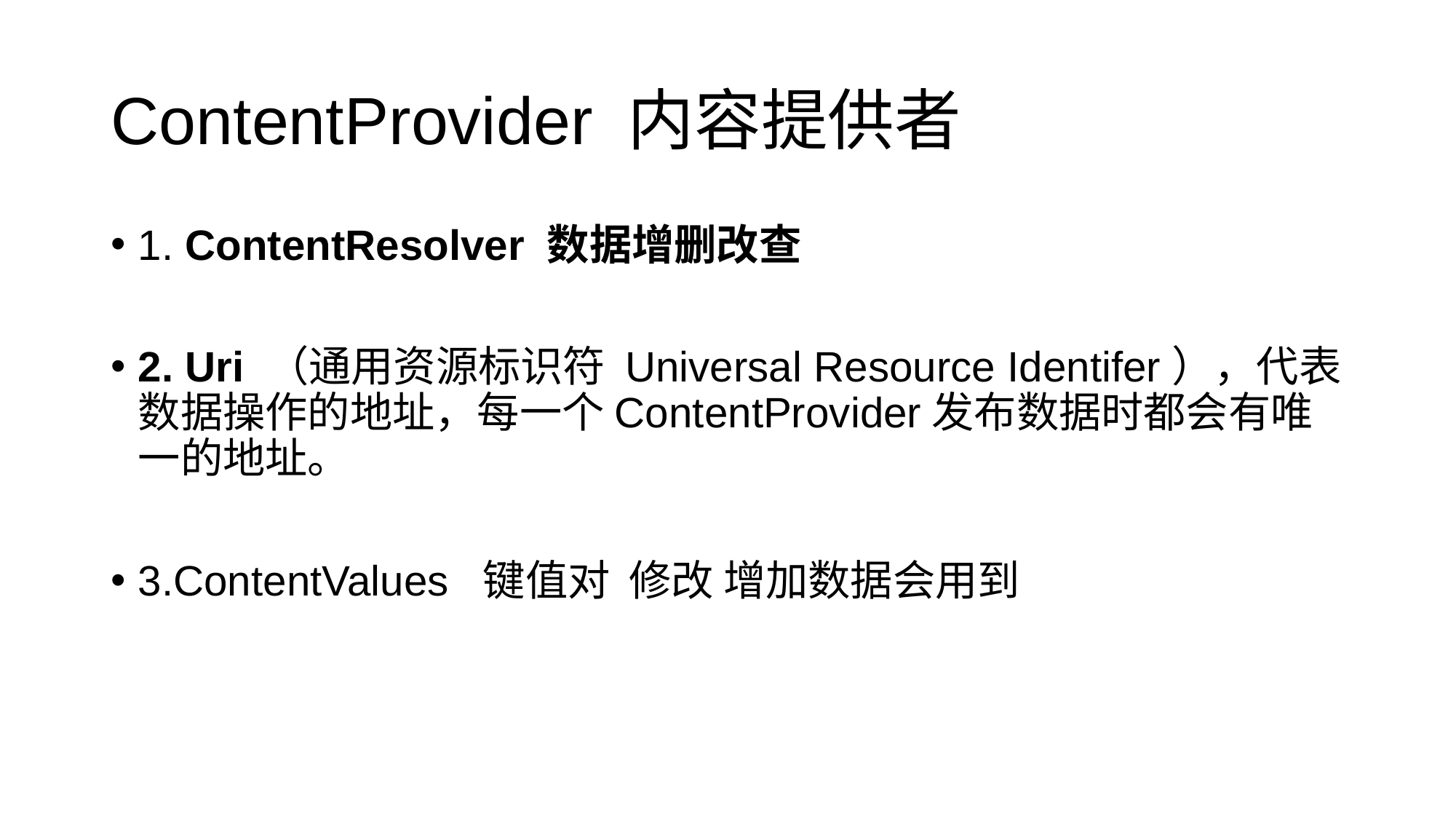

# ContentProvider 内容提供者
1. ContentResolver 数据增删改查

2. Uri （通用资源标识符 Universal Resource Identifer），代表数据操作的地址，每一个ContentProvider发布数据时都会有唯一的地址。

3.ContentValues  键值对  修改 增加数据会用到